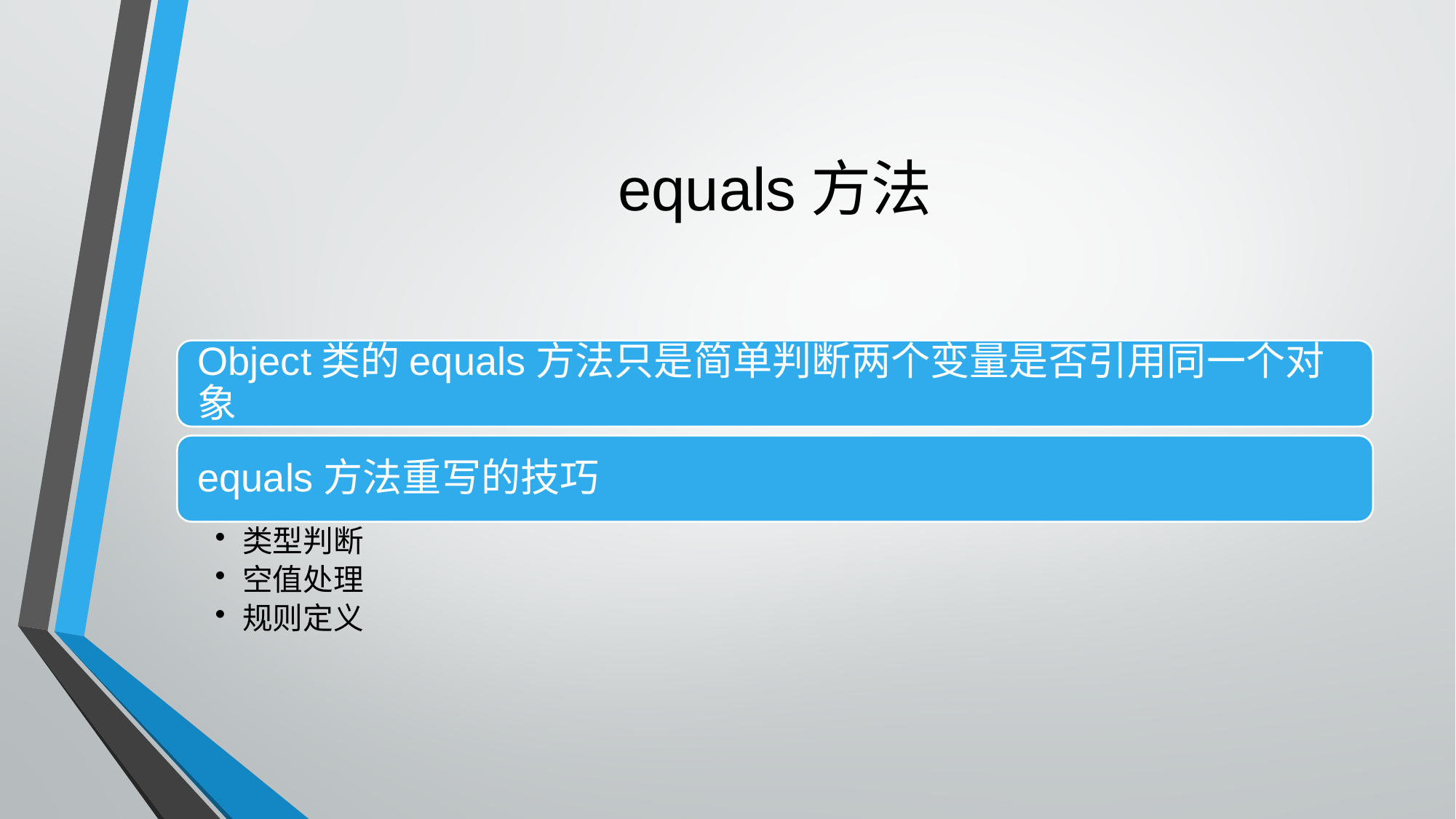

# equals方法
Object类的equals方法只是简单判断两个变量是否引用同一个对象
equals方法重写的技巧
类型判断
空值处理
规则定义